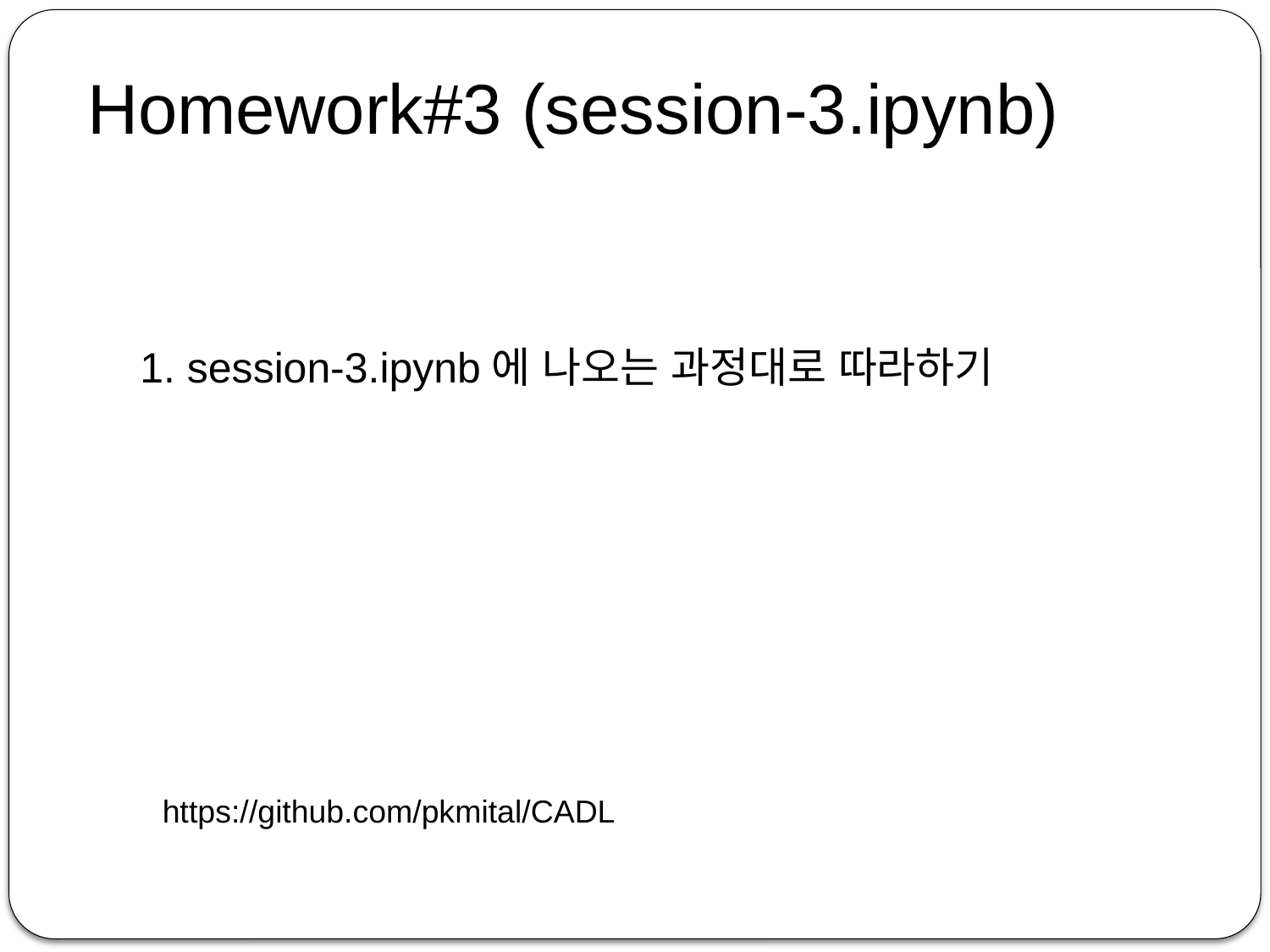

Homework#3 (session-3.ipynb)
1. session-3.ipynb에 나오는 과정대로 따라하기
https://github.com/pkmital/CADL